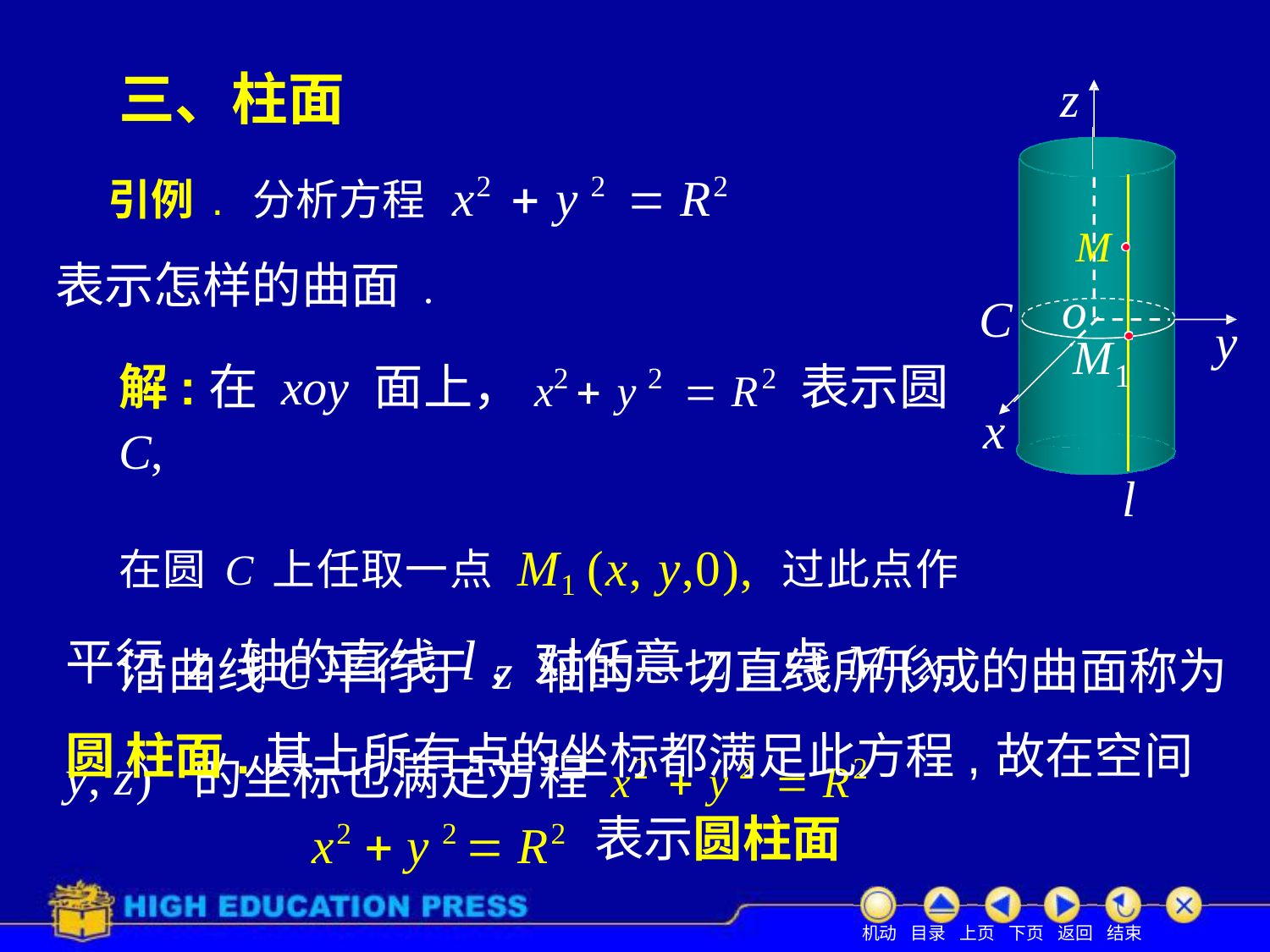

# 三、柱面
z

引例. 分析方程 x2 + y 2 = R2
表示怎样的曲面 .
解:在 xoy 面上，x2 + y 2 = R2 表示圆C,
在圆C上任取一点M1 (x, y,0), 过此点作 平行 z 轴的直线 l , 对任意 z , 点M (x, y, z)  的坐标也满足方程 x2 + y 2 = R2

M

o
C

y

M

1
x

l
沿曲线C平行于 z 轴的一切直线所形成的曲面称为圆 柱面.其上所有点的坐标都满足此方程,故在空间
表示圆柱面
x2 + y 2 = R2

机动 目录 上页 下页 返回 结束